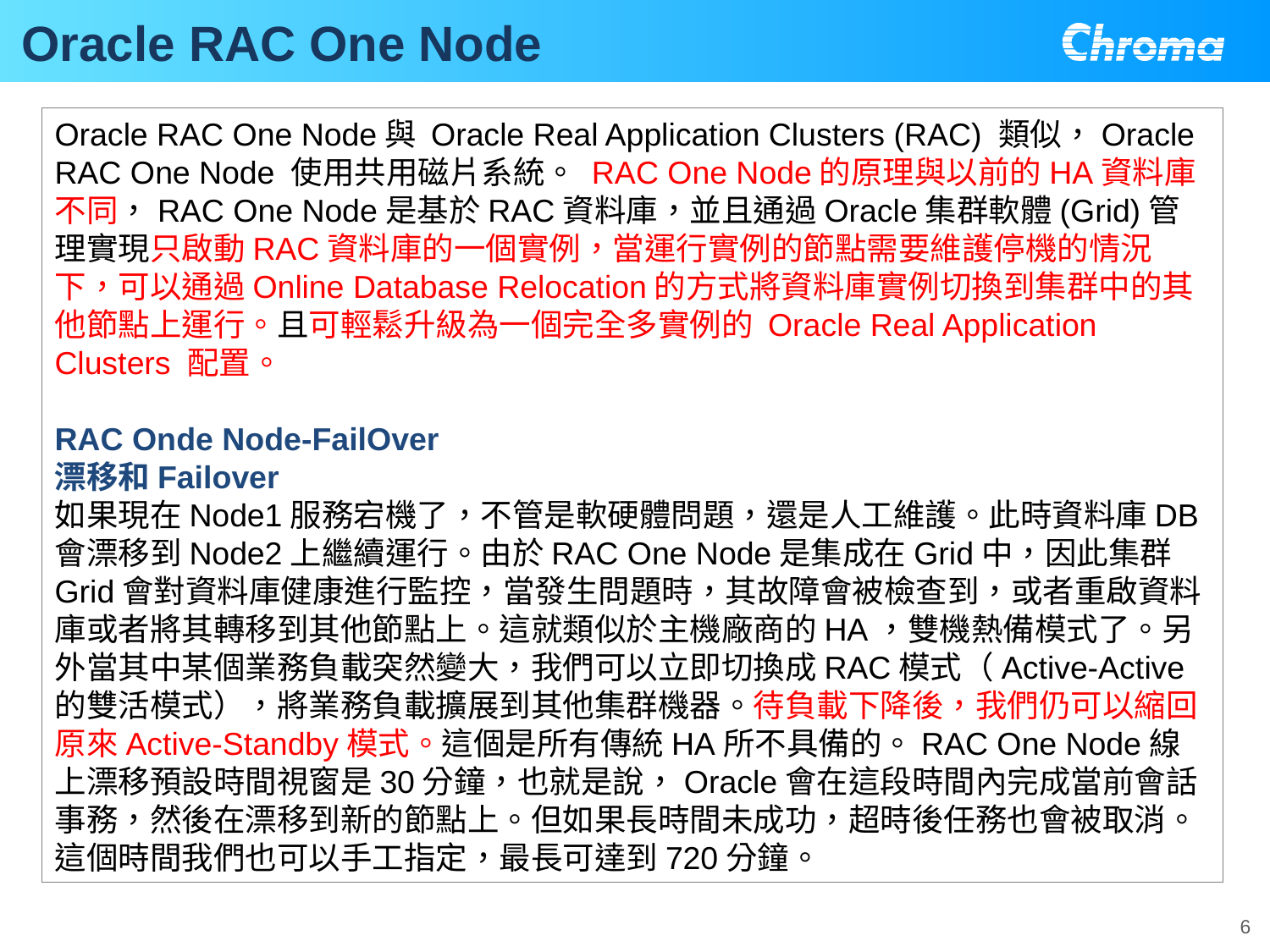

# Oracle RAC One Node
Oracle RAC One Node與 Oracle Real Application Clusters (RAC) 類似，Oracle RAC One Node 使用共用磁片系統。 RAC One Node的原理與以前的HA資料庫不同，RAC One Node是基於RAC資料庫，並且通過Oracle集群軟體(Grid)管理實現只啟動RAC資料庫的一個實例，當運行實例的節點需要維護停機的情況下，可以通過Online Database Relocation的方式將資料庫實例切換到集群中的其他節點上運行。且可輕鬆升級為一個完全多實例的 Oracle Real Application Clusters 配置。

RAC Onde Node-FailOver
漂移和Failover
如果現在Node1服務宕機了，不管是軟硬體問題，還是人工維護。此時資料庫DB會漂移到Node2上繼續運行。由於RAC One Node是集成在Grid中，因此集群Grid會對資料庫健康進行監控，當發生問題時，其故障會被檢查到，或者重啟資料庫或者將其轉移到其他節點上。這就類似於主機廠商的HA，雙機熱備模式了。另外當其中某個業務負載突然變大，我們可以立即切換成RAC模式（Active-Active的雙活模式），將業務負載擴展到其他集群機器。待負載下降後，我們仍可以縮回原來Active-Standby模式。這個是所有傳統HA所不具備的。RAC One Node線上漂移預設時間視窗是30分鐘，也就是說，Oracle會在這段時間內完成當前會話事務，然後在漂移到新的節點上。但如果長時間未成功，超時後任務也會被取消。這個時間我們也可以手工指定，最長可達到720分鐘。